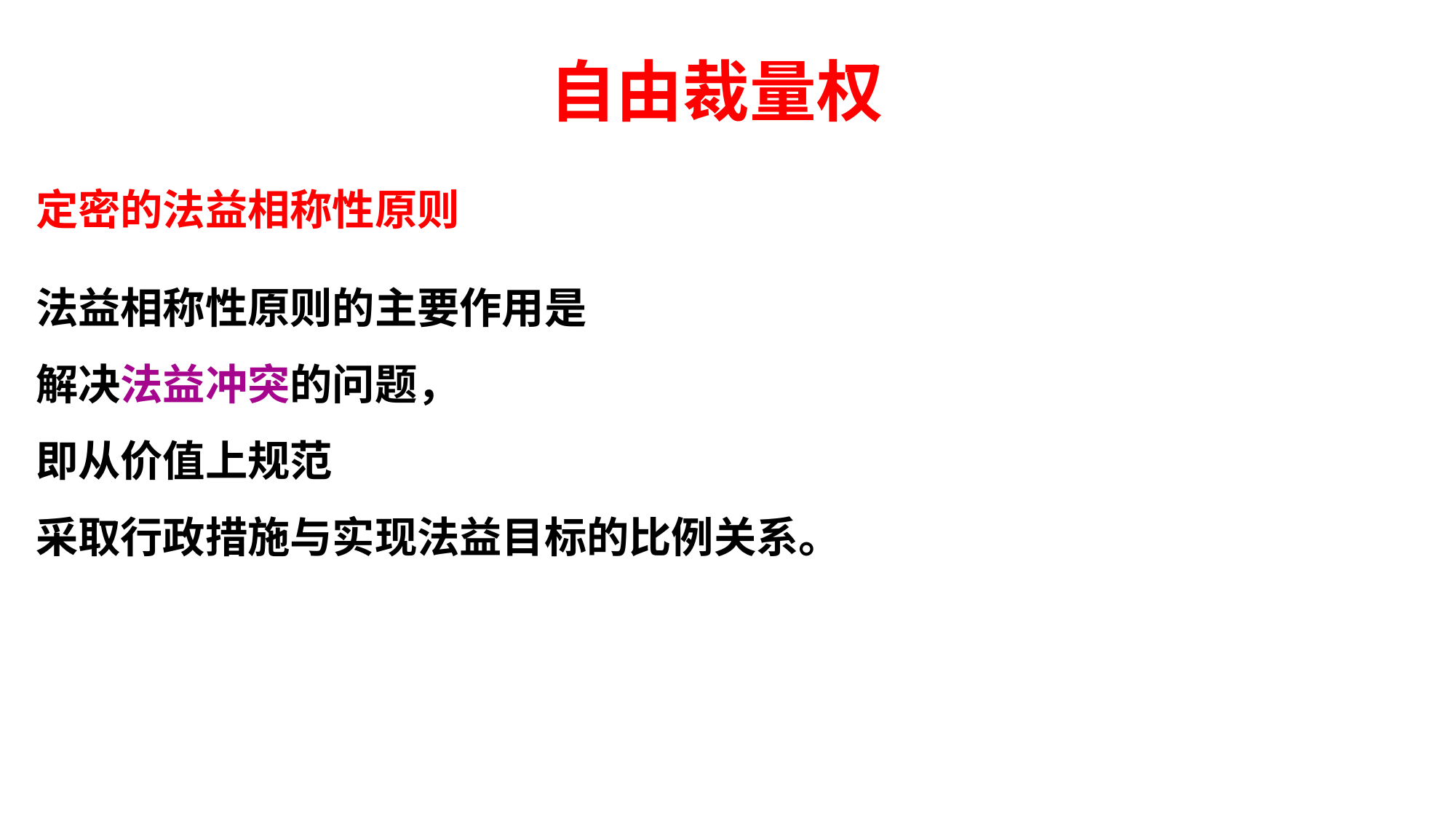

# 自由裁量权
定密的法益相称性原则

法益相称性原则的主要作用是
解决法益冲突的问题，
即从价值上规范
采取行政措施与实现法益目标的比例关系。